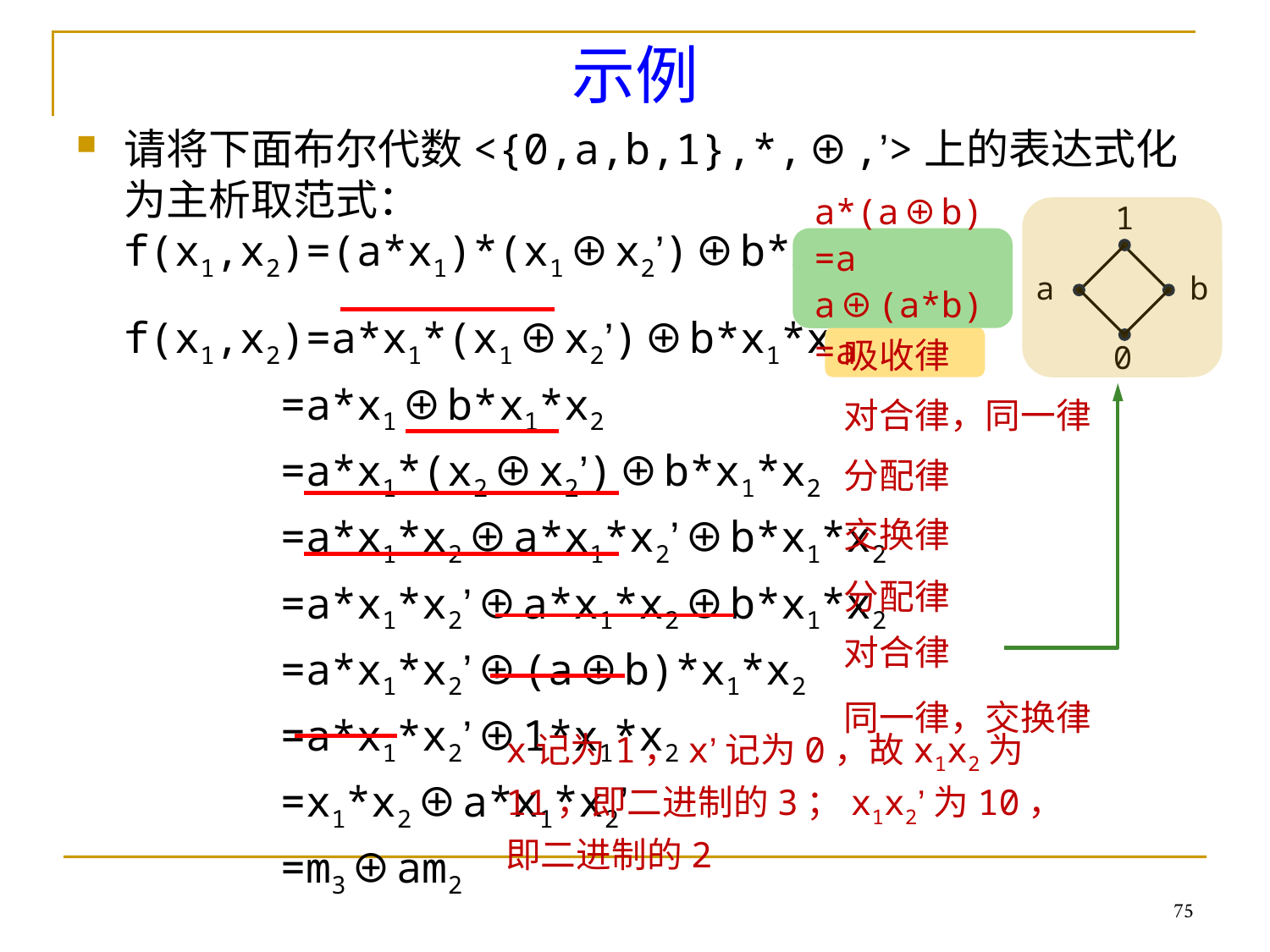

# 示例
请将下面布尔代数<{0,a,b,1},*,⊕,’>上的表达式化为主析取范式：f(x1,x2)=(a*x1)*(x1⊕x2’)⊕b*x1*x2
f(x1,x2)=a*x1*(x1⊕x2’)⊕b*x1*x2
=a*x1⊕b*x1*x2
=a*x1*(x2⊕x2’)⊕b*x1*x2
=a*x1*x2⊕a*x1*x2’⊕b*x1*x2
=a*x1*x2’⊕a*x1*x2⊕b*x1*x2
=a*x1*x2’⊕(a⊕b)*x1*x2
=a*x1*x2’⊕1*x1*x2
=x1*x2⊕a*x1*x2’
=m3⊕am2

1

b
a

0

对合律
a*(a⊕b)=a
a⊕(a*b)=a
吸收律
对合律，同一律
分配律
交换律
分配律
同一律，交换律
x记为1，x’记为0，故x1x2为11，即二进制的3；x1x2’为10，即二进制的2
75